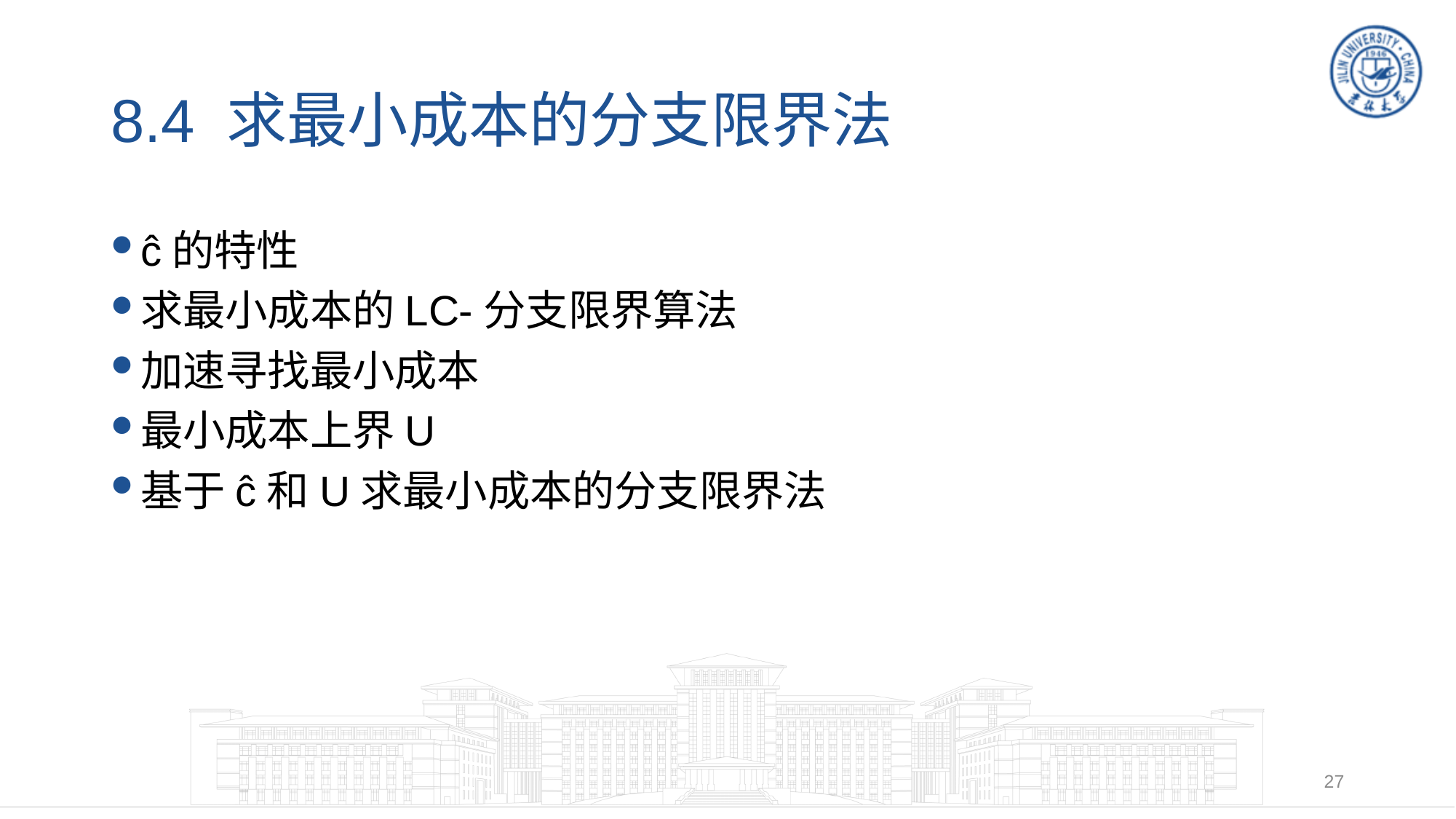

# 8.4 求最小成本的分支限界法
ĉ的特性
求最小成本的LC-分支限界算法
加速寻找最小成本
最小成本上界U
基于ĉ和U求最小成本的分支限界法
27